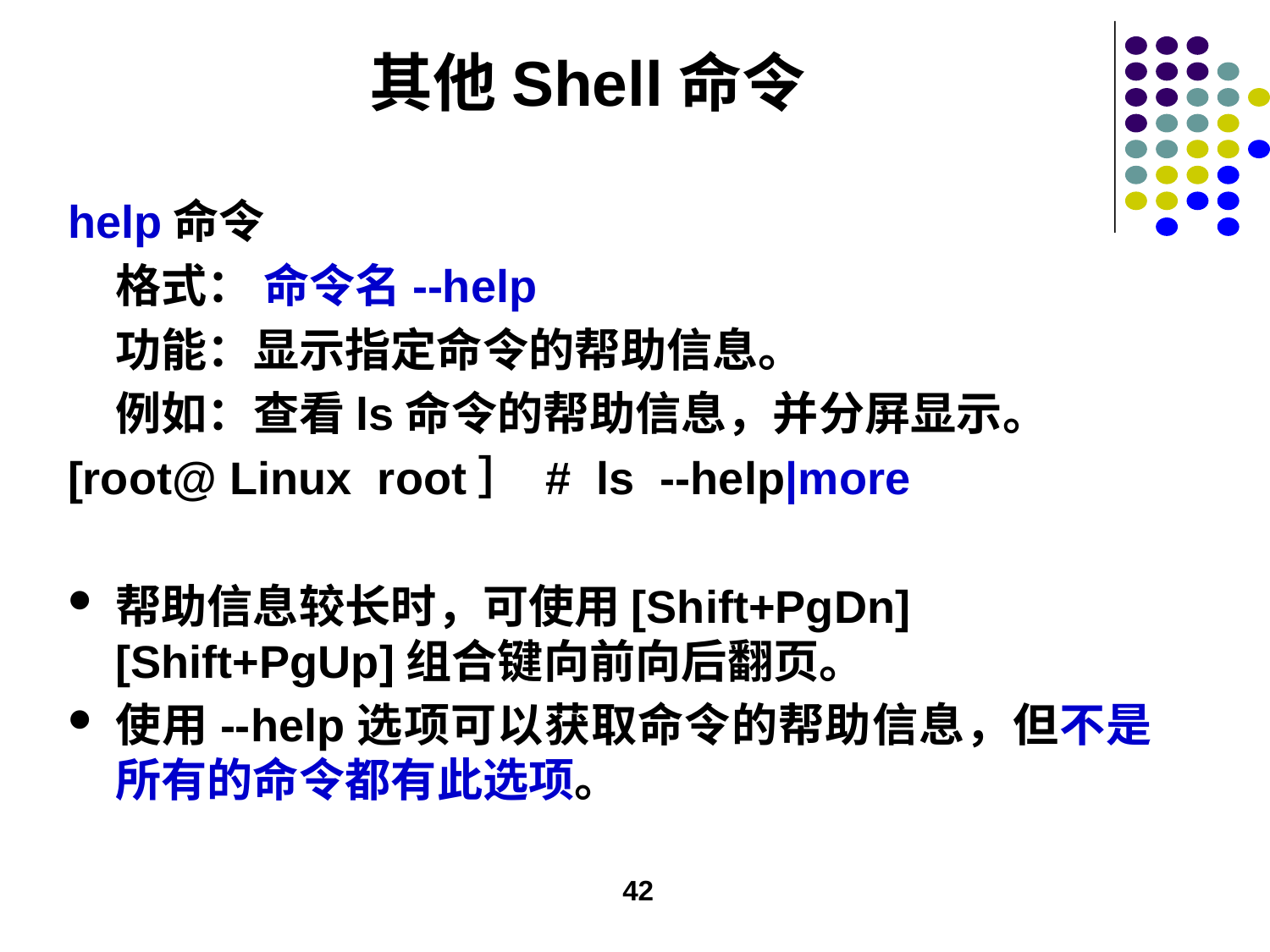

# 其他Shell命令
help命令
格式： 命令名--help
功能：显示指定命令的帮助信息。
例如：查看ls命令的帮助信息，并分屏显示。
[root@ Linux  root］ #  ls  --help|more

帮助信息较长时，可使用[Shift+PgDn][Shift+PgUp]组合键向前向后翻页。
使用--help选项可以获取命令的帮助信息，但不是所有的命令都有此选项。

42